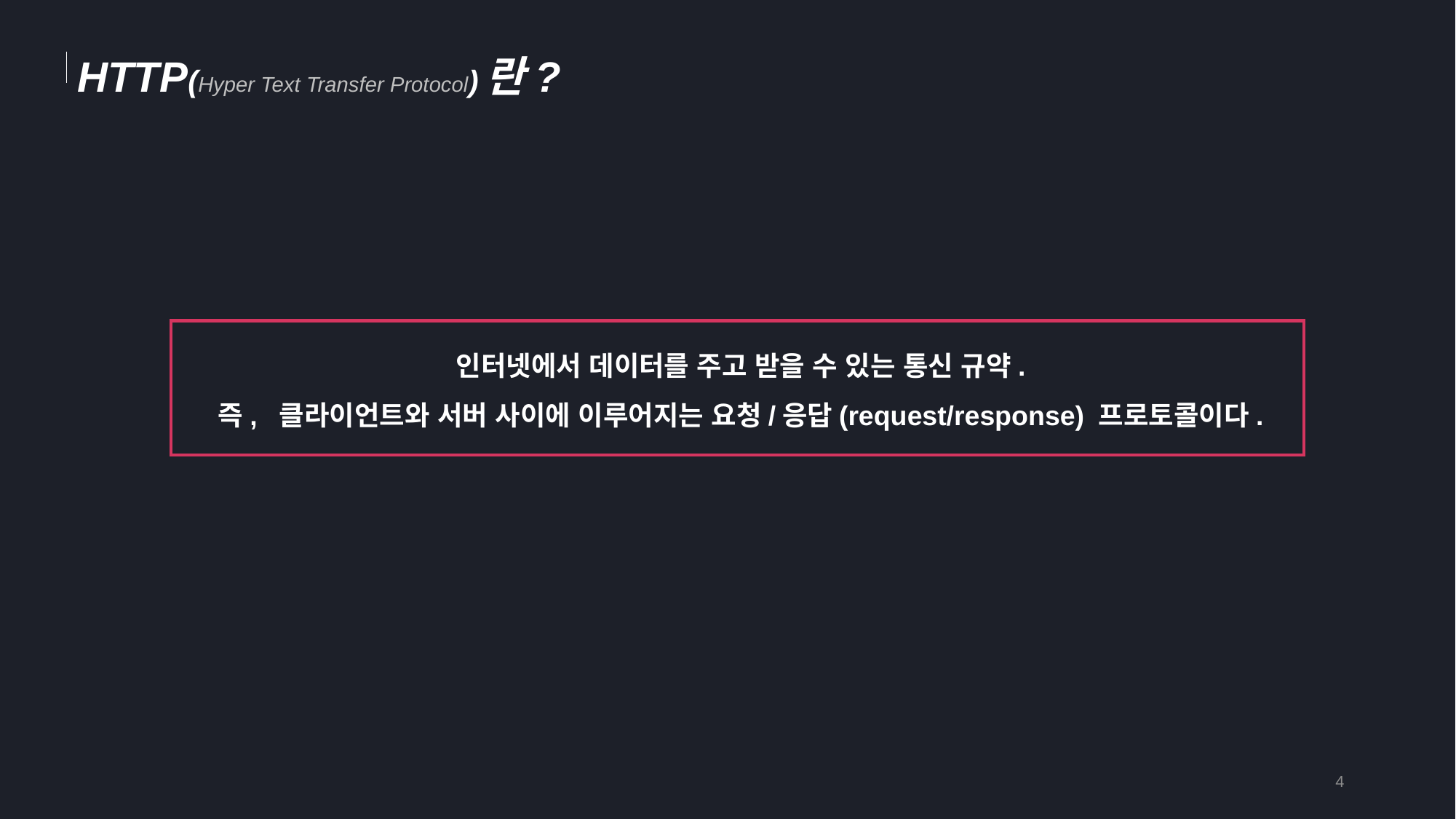

HTTP(Hyper Text Transfer Protocol)란?

인터넷에서 데이터를 주고 받을 수 있는 통신 규약.
즉,  클라이언트와 서버 사이에 이루어지는 요청/응답(request/response) 프로토콜이다.
4